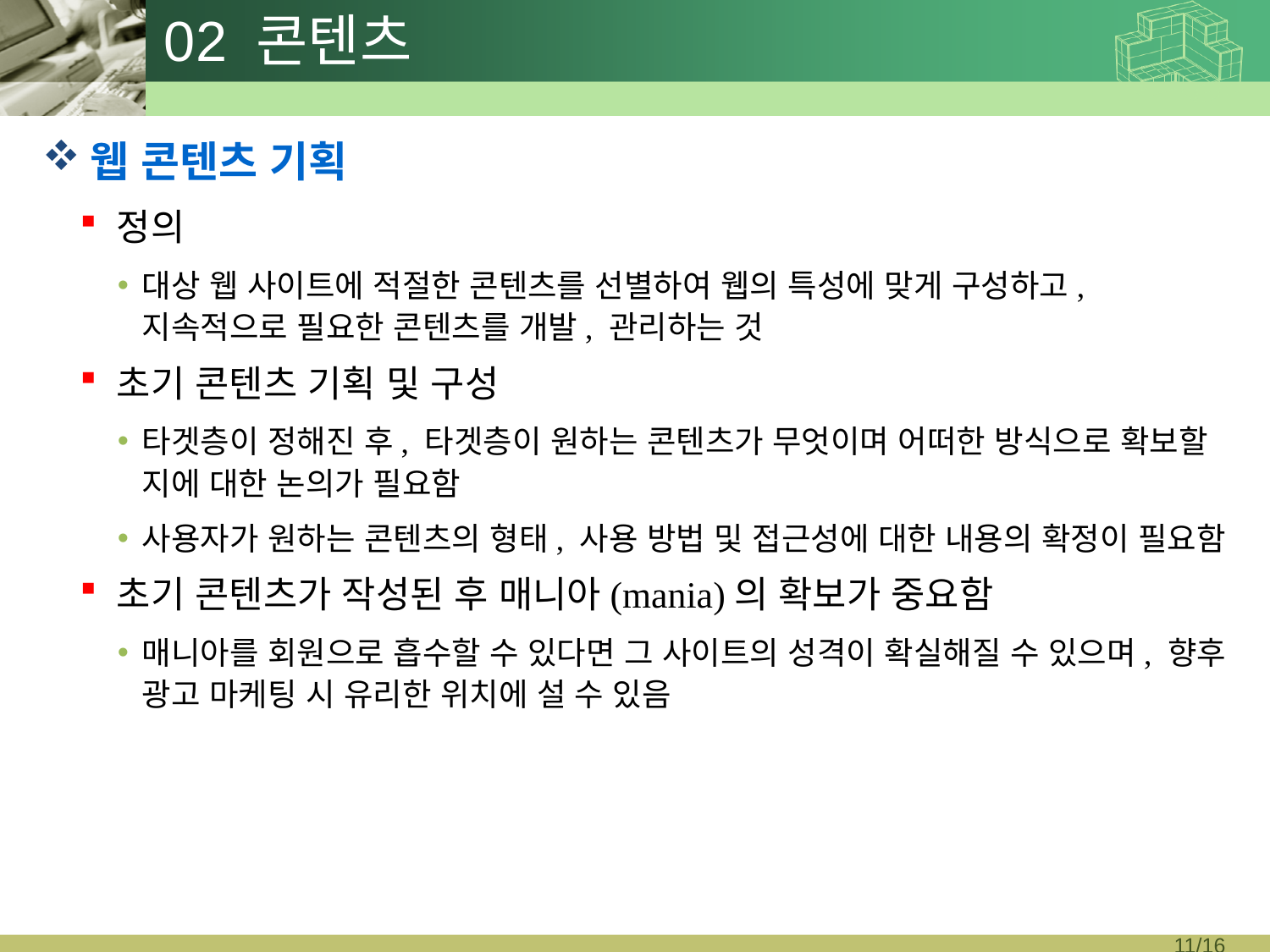

# 02 콘텐츠
웹 콘텐츠 기획
정의
대상 웹 사이트에 적절한 콘텐츠를 선별하여 웹의 특성에 맞게 구성하고, 지속적으로 필요한 콘텐츠를 개발, 관리하는 것
초기 콘텐츠 기획 및 구성
타겟층이 정해진 후, 타겟층이 원하는 콘텐츠가 무엇이며 어떠한 방식으로 확보할 지에 대한 논의가 필요함
사용자가 원하는 콘텐츠의 형태, 사용 방법 및 접근성에 대한 내용의 확정이 필요함
초기 콘텐츠가 작성된 후 매니아(mania)의 확보가 중요함
매니아를 회원으로 흡수할 수 있다면 그 사이트의 성격이 확실해질 수 있으며, 향후 광고 마케팅 시 유리한 위치에 설 수 있음